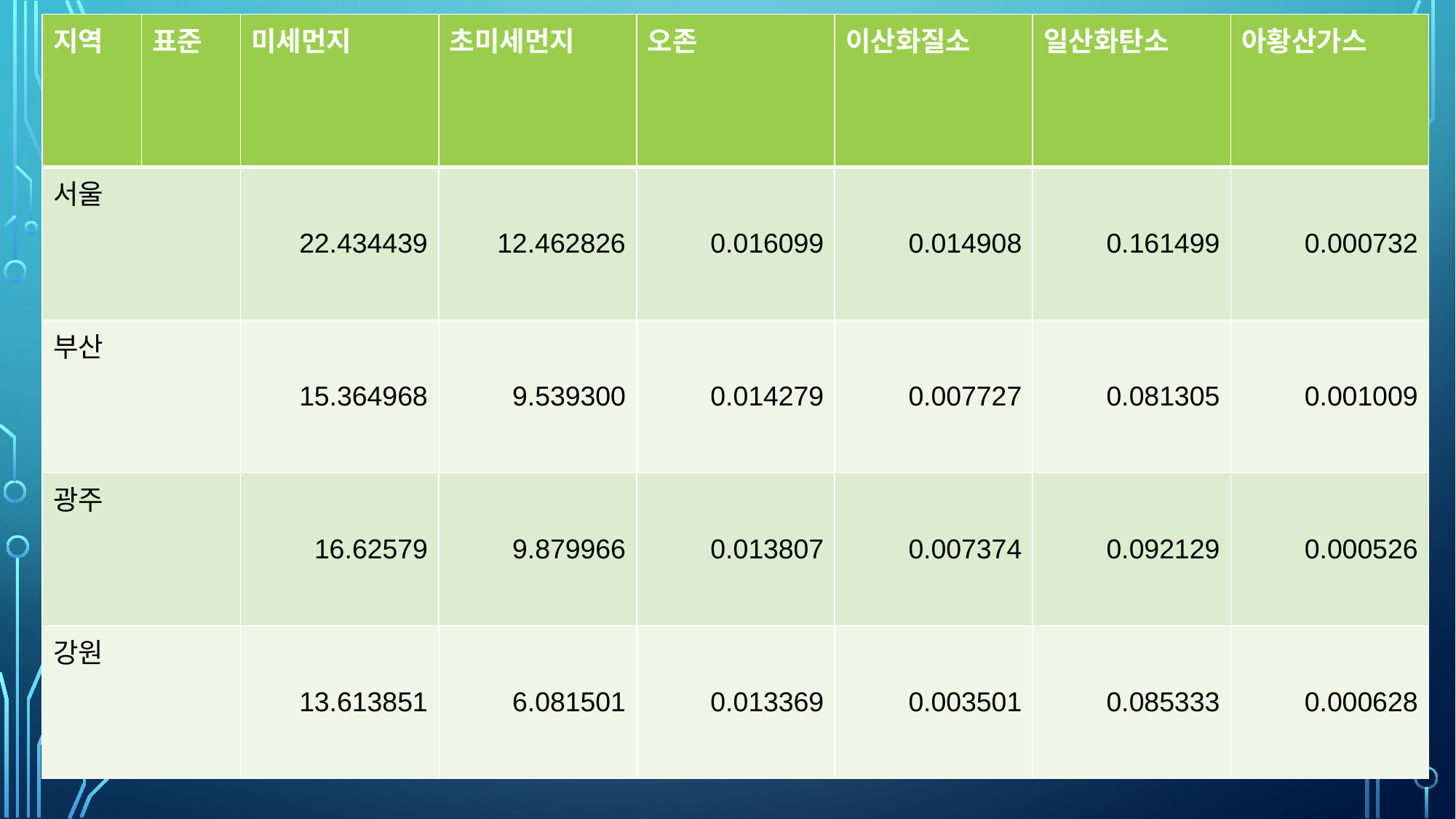

| 지역 | 표준 | 미세먼지 | 초미세먼지 | 오존 | 이산화질소 | 일산화탄소 | 아황산가스 |
| --- | --- | --- | --- | --- | --- | --- | --- |
| 서울 |  | 22.434439 | 12.462826 | 0.016099 | 0.014908 | 0.161499 | 0.000732 |
| 부산 |  | 15.364968 | 9.539300 | 0.014279 | 0.007727 | 0.081305 | 0.001009 |
| 광주 |  | 16.62579 | 9.879966 | 0.013807 | 0.007374 | 0.092129 | 0.000526 |
| 강원 |  | 13.613851 | 6.081501 | 0.013369 | 0.003501 | 0.085333 | 0.000628 |
#